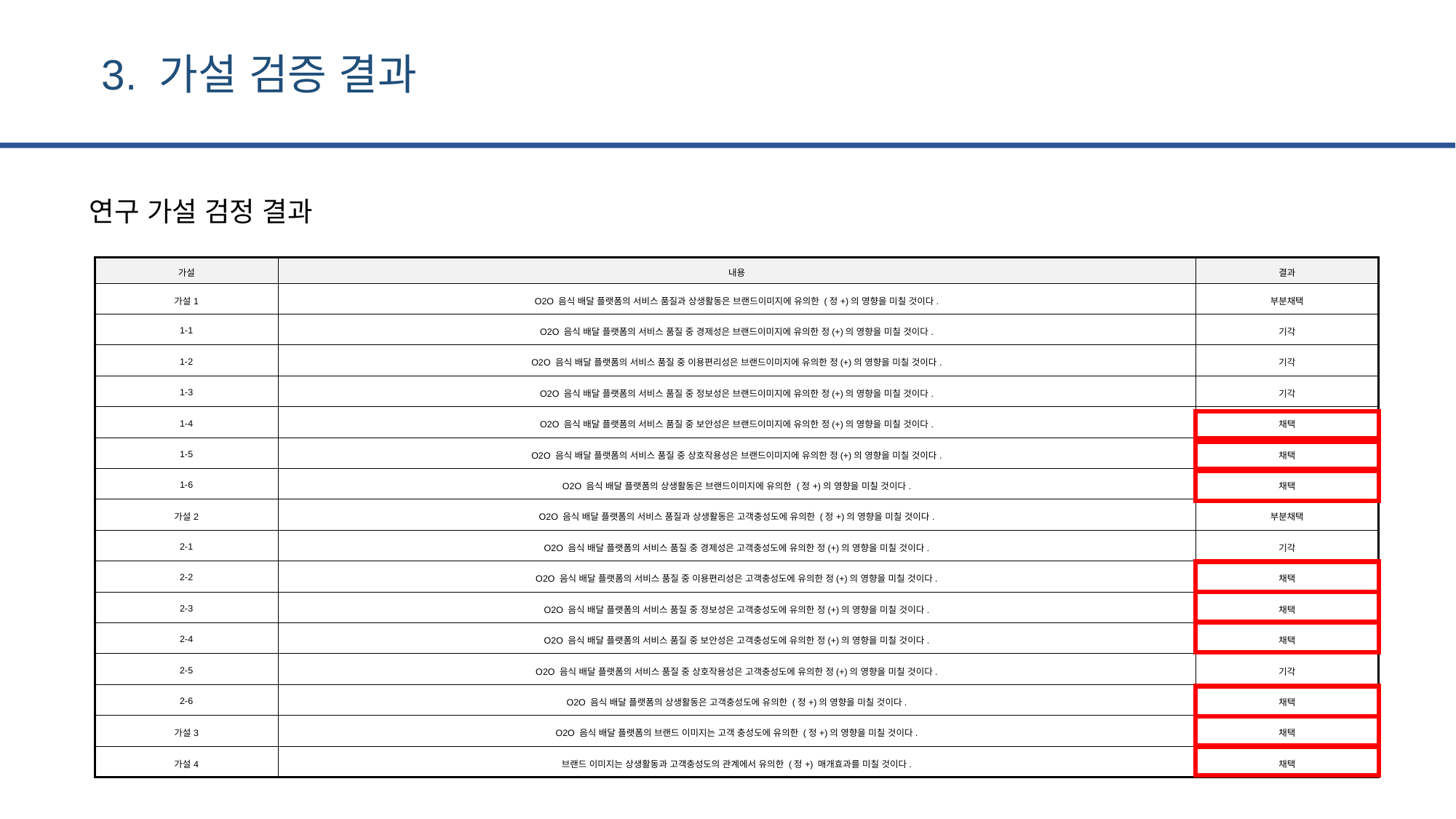

3. 가설 검증 결과

연구 가설 검정 결과
| 가설 | 내용 | 결과 |
| --- | --- | --- |
| 가설1 | O2O 음식 배달 플랫폼의 서비스 품질과 상생활동은 브랜드이미지에 유의한 (정+)의 영향을 미칠 것이다. | 부분채택 |
| 1-1 | O2O 음식 배달 플랫폼의 서비스 품질 중 경제성은 브랜드이미지에 유의한 정(+)의 영향을 미칠 것이다. | 기각 |
| 1-2 | O2O 음식 배달 플랫폼의 서비스 품질 중 이용편리성은 브랜드이미지에 유의한 정(+)의 영향을 미칠 것이다. | 기각 |
| 1-3 | O2O 음식 배달 플랫폼의 서비스 품질 중 정보성은 브랜드이미지에 유의한 정(+)의 영향을 미칠 것이다. | 기각 |
| 1-4 | O2O 음식 배달 플랫폼의 서비스 품질 중 보안성은 브랜드이미지에 유의한 정(+)의 영향을 미칠 것이다. | 채택 |
| 1-5 | O2O 음식 배달 플랫폼의 서비스 품질 중 상호작용성은 브랜드이미지에 유의한 정(+)의 영향을 미칠 것이다. | 채택 |
| 1-6 | O2O 음식 배달 플랫폼의 상생활동은 브랜드이미지에 유의한 (정+)의 영향을 미칠 것이다. | 채택 |
| 가설2 | O2O 음식 배달 플랫폼의 서비스 품질과 상생활동은 고객충성도에 유의한 (정+)의 영향을 미칠 것이다. | 부분채택 |
| 2-1 | O2O 음식 배달 플랫폼의 서비스 품질 중 경제성은 고객충성도에 유의한 정(+)의 영향을 미칠 것이다. | 기각 |
| 2-2 | O2O 음식 배달 플랫폼의 서비스 품질 중 이용편리성은 고객충성도에 유의한 정(+)의 영향을 미칠 것이다. | 채택 |
| 2-3 | O2O 음식 배달 플랫폼의 서비스 품질 중 정보성은 고객충성도에 유의한 정(+)의 영향을 미칠 것이다. | 채택 |
| 2-4 | O2O 음식 배달 플랫폼의 서비스 품질 중 보안성은 고객충성도에 유의한 정(+)의 영향을 미칠 것이다. | 채택 |
| 2-5 | O2O 음식 배달 플랫폼의 서비스 품질 중 상호작용성은 고객충성도에 유의한 정(+)의 영향을 미칠 것이다. | 기각 |
| 2-6 | O2O 음식 배달 플랫폼의 상생활동은 고객충성도에 유의한 (정+)의 영향을 미칠 것이다. | 채택 |
| 가설3 | O2O 음식 배달 플랫폼의 브랜드 이미지는 고객 충성도에 유의한 (정+)의 영향을 미칠 것이다. | 채택 |
| 가설4 | 브랜드 이미지는 상생활동과 고객충성도의 관계에서 유의한 (정+) 매개효과를 미칠 것이다. | 채택 |